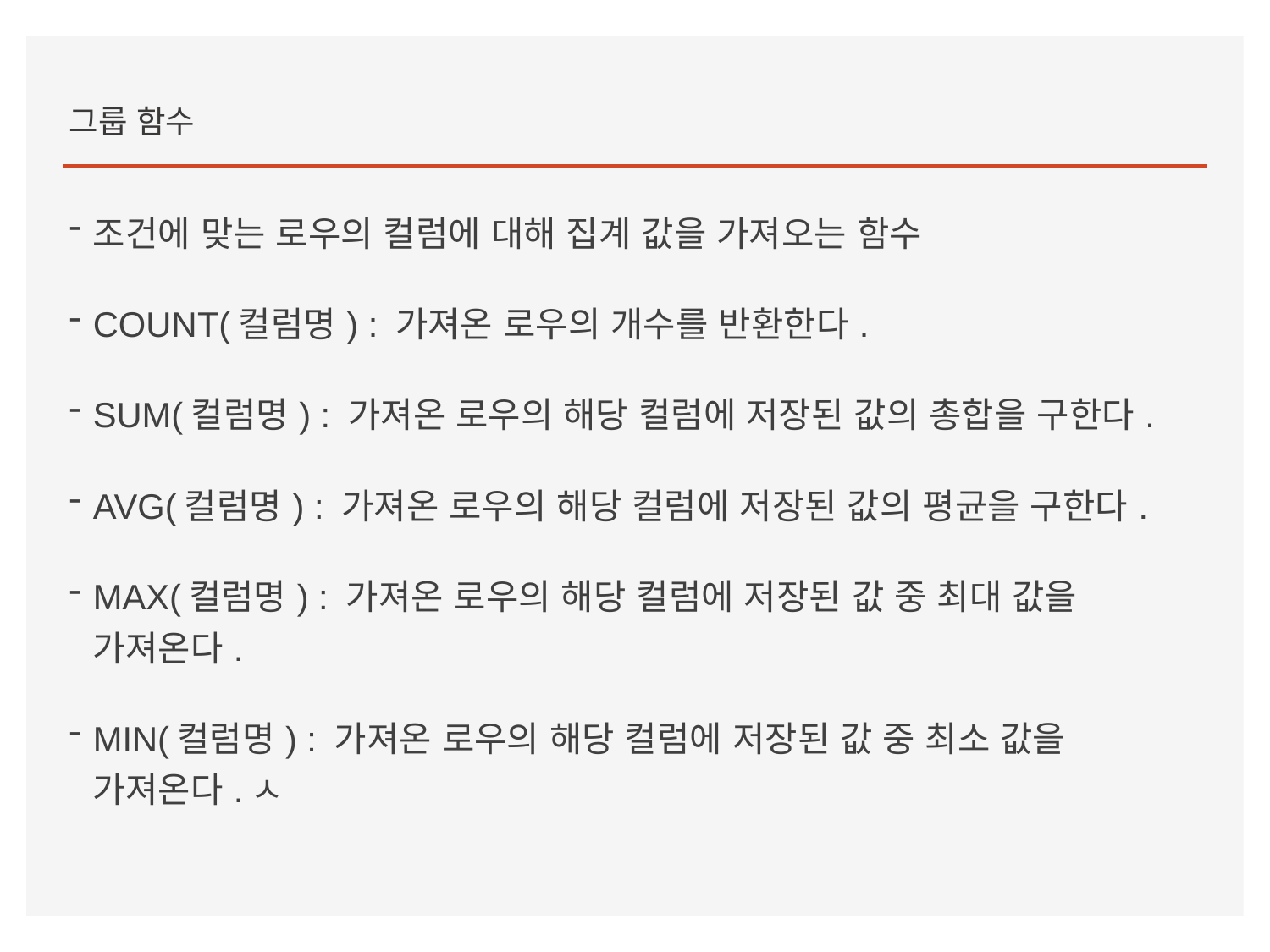

그룹 함수
조건에 맞는 로우의 컬럼에 대해 집계 값을 가져오는 함수
COUNT(컬럼명) : 가져온 로우의 개수를 반환한다.
SUM(컬럼명) : 가져온 로우의 해당 컬럼에 저장된 값의 총합을 구한다.
AVG(컬럼명) : 가져온 로우의 해당 컬럼에 저장된 값의 평균을 구한다.
MAX(컬럼명) : 가져온 로우의 해당 컬럼에 저장된 값 중 최대 값을 가져온다.
MIN(컬럼명) : 가져온 로우의 해당 컬럼에 저장된 값 중 최소 값을 가져온다.ㅅ